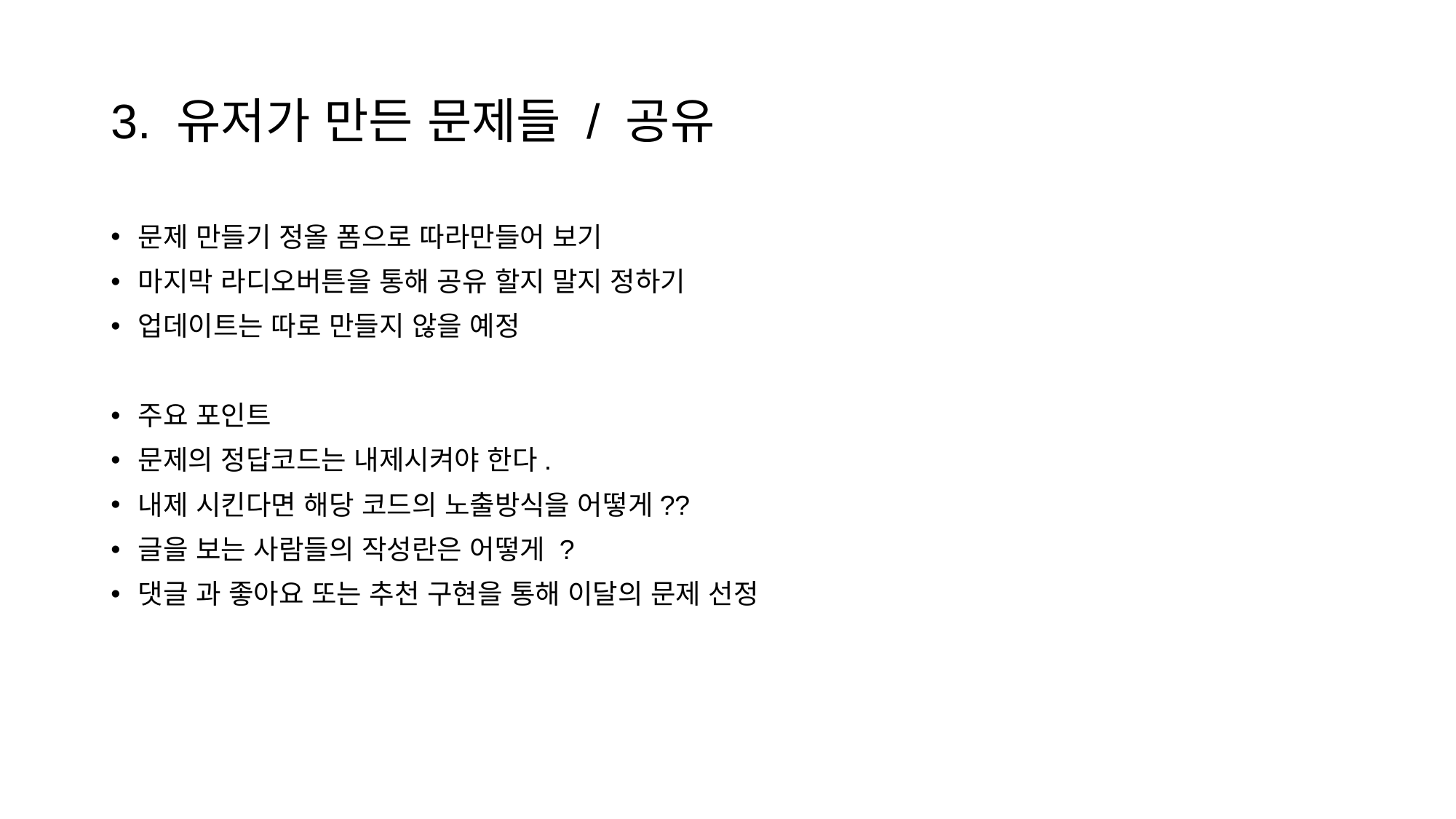

# 3. 유저가 만든 문제들 / 공유
문제 만들기 정올 폼으로 따라만들어 보기
마지막 라디오버튼을 통해 공유 할지 말지 정하기
업데이트는 따로 만들지 않을 예정

주요 포인트
문제의 정답코드는 내제시켜야 한다.
내제 시킨다면 해당 코드의 노출방식을 어떻게??
글을 보는 사람들의 작성란은 어떻게 ?
댓글 과 좋아요 또는 추천 구현을 통해 이달의 문제 선정